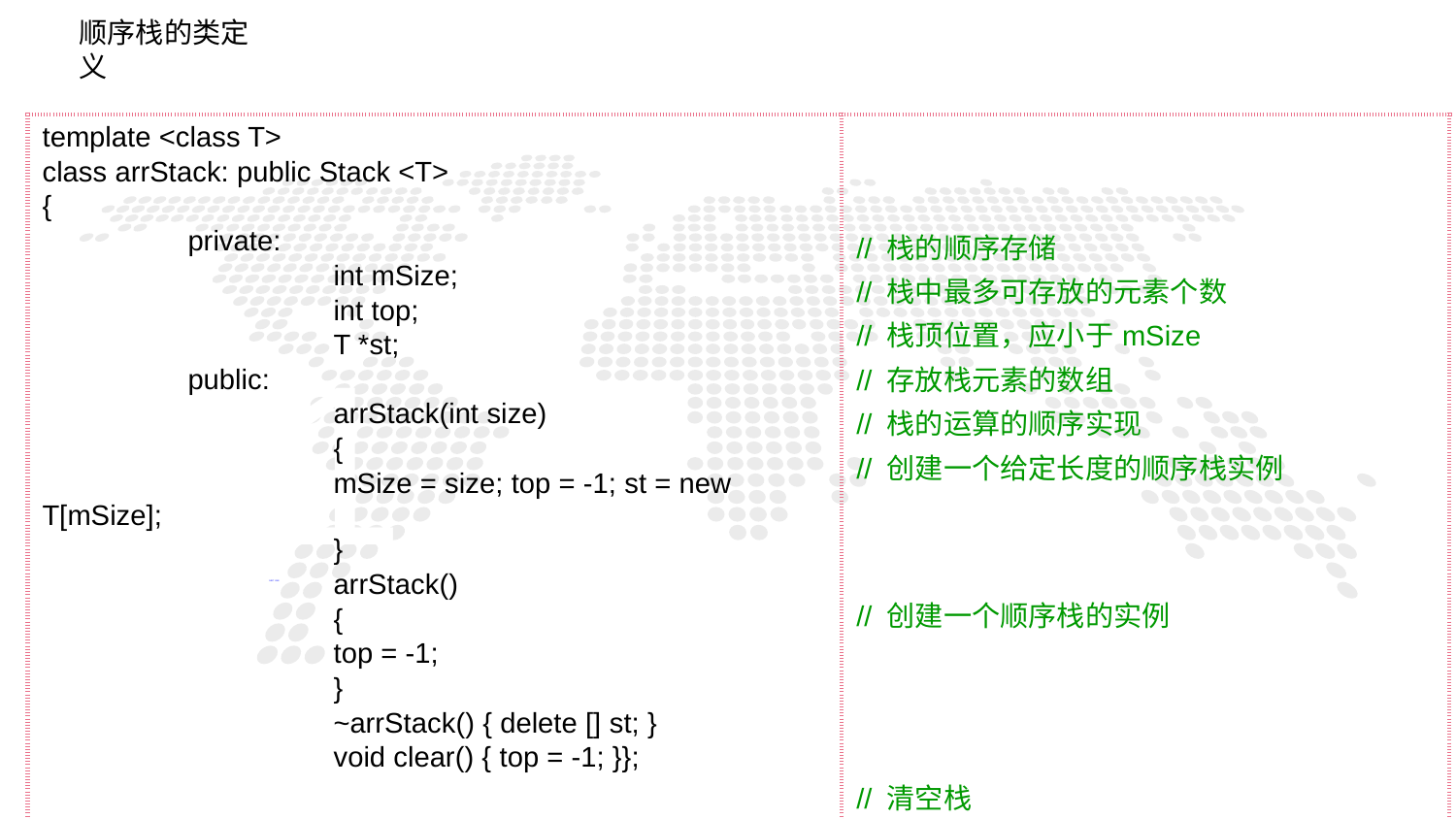

顺序栈的类定义
| template <class T> class arrStack: public Stack <T> { private: int mSize; int top; T \*st; public: arrStack(int size) { mSize = size; top = -1; st = new T[mSize]; } arrStack() { top = -1; } ~arrStack() { delete [] st; } void clear() { top = -1; }}; | // 栈的顺序存储 // 栈中最多可存放的元素个数 // 栈顶位置，应小于mSize // 存放栈元素的数组 // 栈的运算的顺序实现 // 创建一个给定长度的顺序栈实例 // 创建一个顺序栈的实例 // 清空栈 |
| --- | --- |
1
PART  ONE